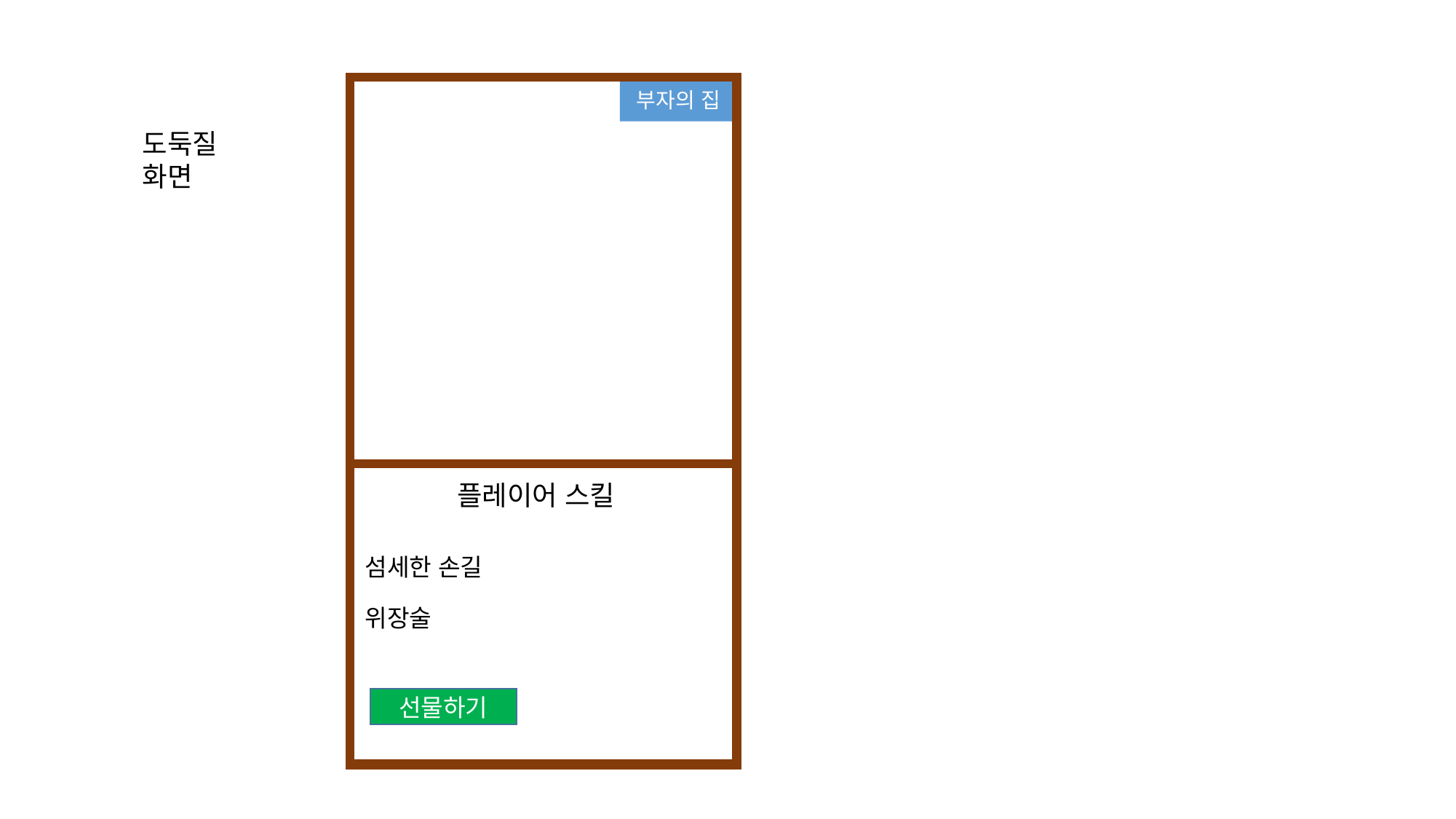

부자의 집

플레이어 스킬
섬세한 손길
위장술
선물하기
도둑질
화면